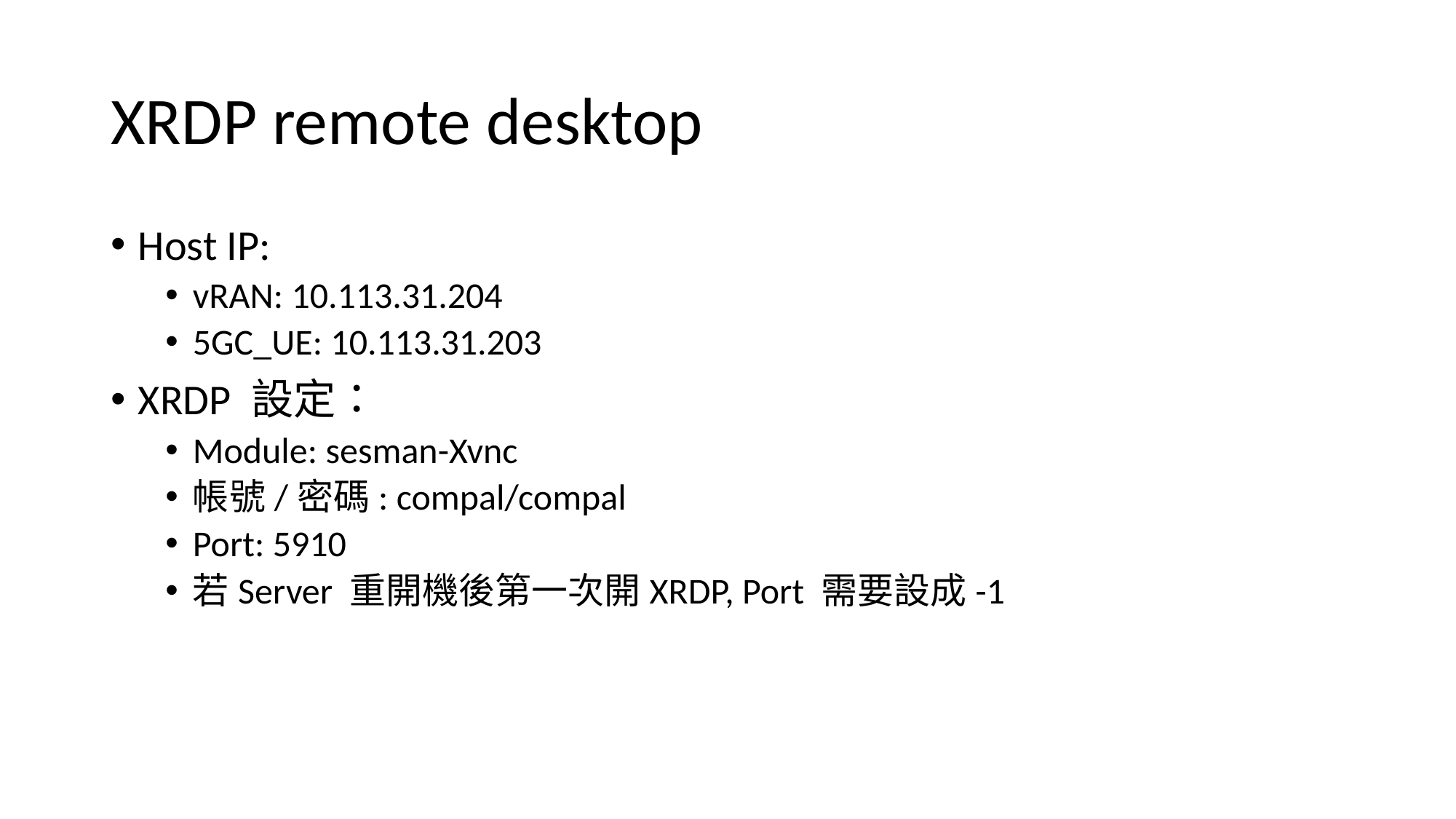

# XRDP remote desktop
Host IP:
vRAN: 10.113.31.204
5GC_UE: 10.113.31.203
XRDP 設定：
Module: sesman-Xvnc
帳號/密碼: compal/compal
Port: 5910
若Server 重開機後第一次開XRDP, Port 需要設成-1